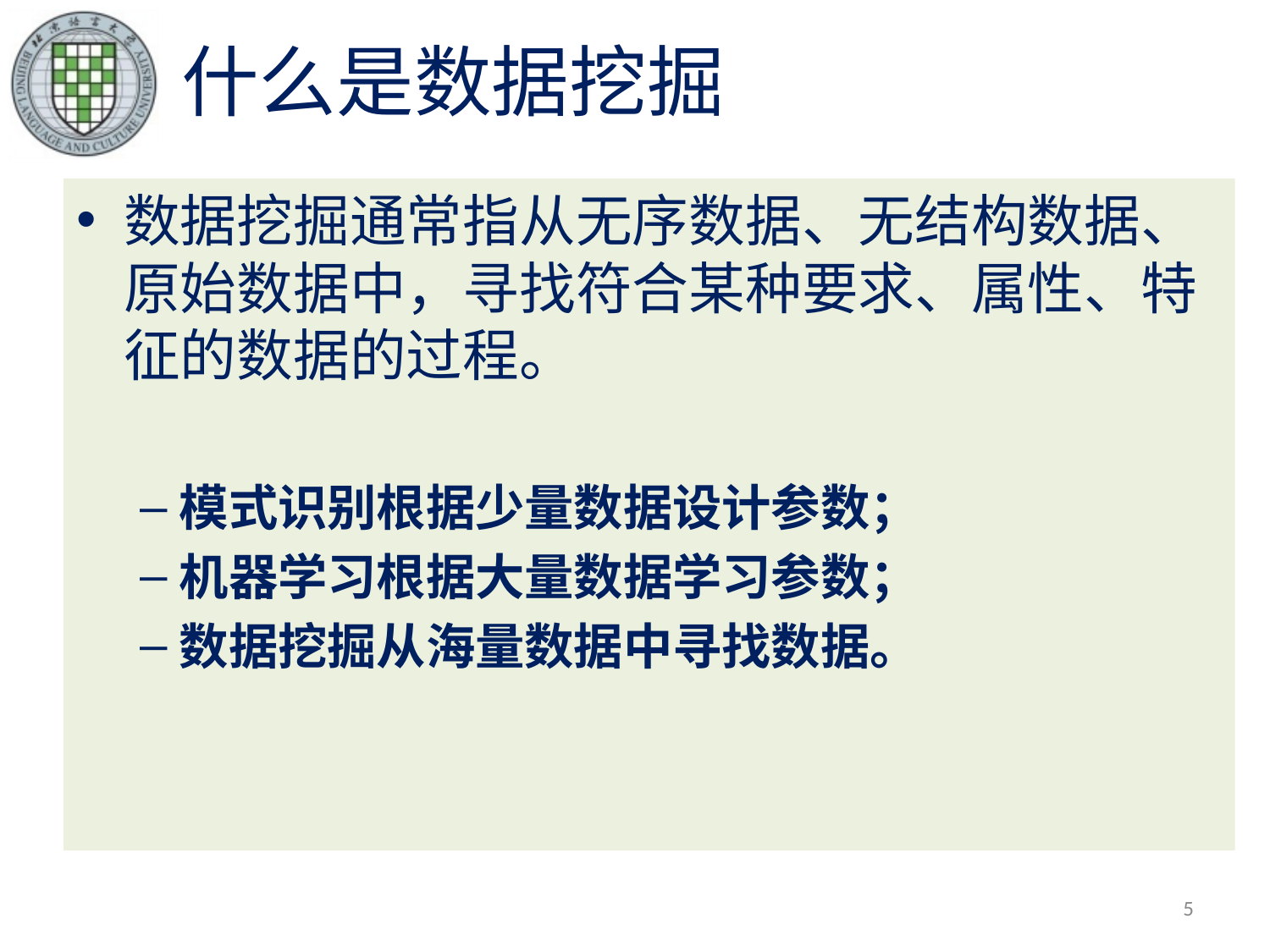

# 什么是数据挖掘
数据挖掘通常指从无序数据、无结构数据、原始数据中，寻找符合某种要求、属性、特征的数据的过程。

模式识别根据少量数据设计参数；
机器学习根据大量数据学习参数；
数据挖掘从海量数据中寻找数据。

5